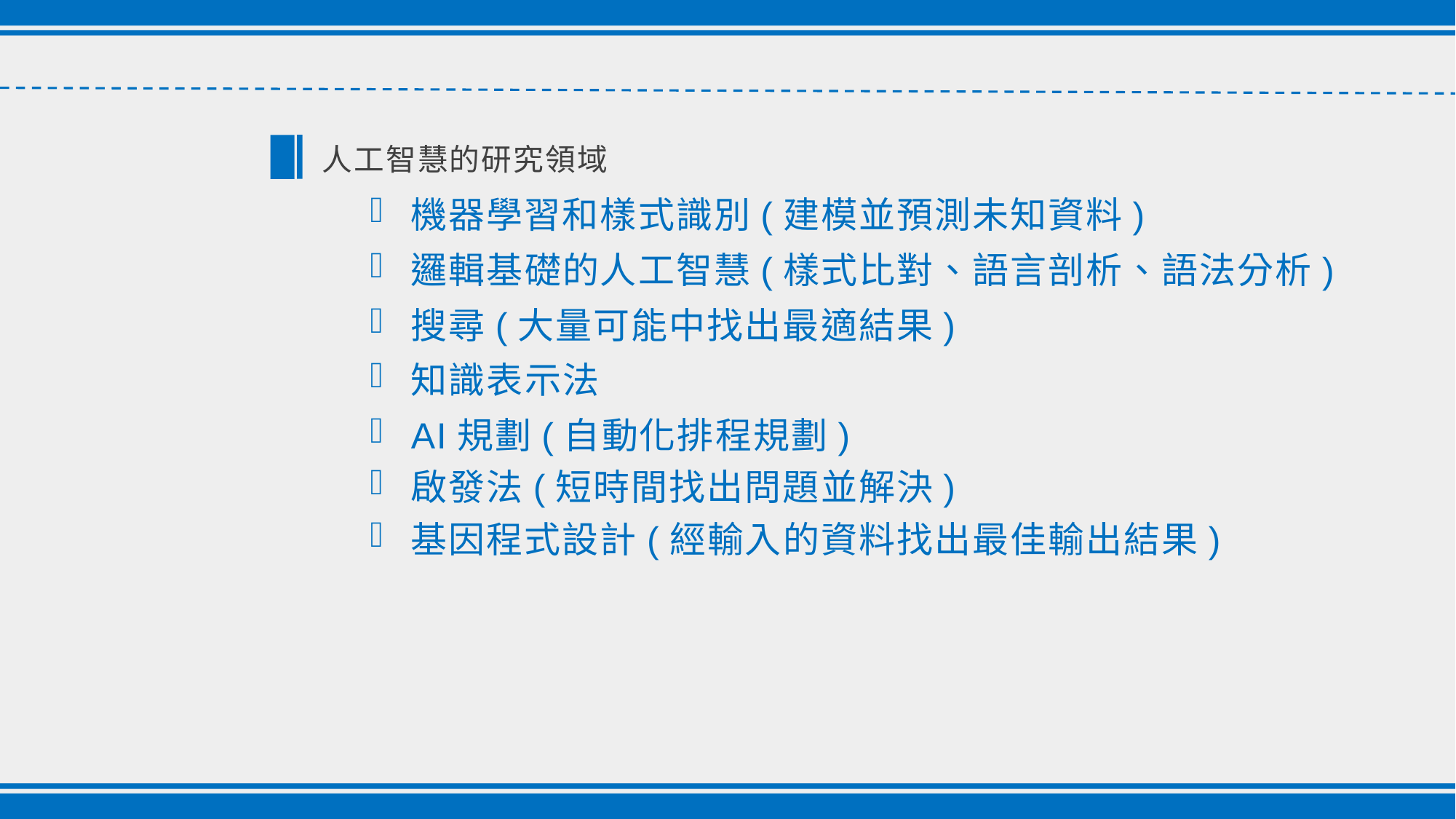

人工智慧的研究領域

機器學習和樣式識別(建模並預測未知資料)
邏輯基礎的人工智慧(樣式比對、語言剖析、語法分析)
搜尋(大量可能中找出最適結果)
知識表示法
AI規劃(自動化排程規劃)
啟發法(短時間找出問題並解決)
基因程式設計(經輸入的資料找出最佳輸出結果)